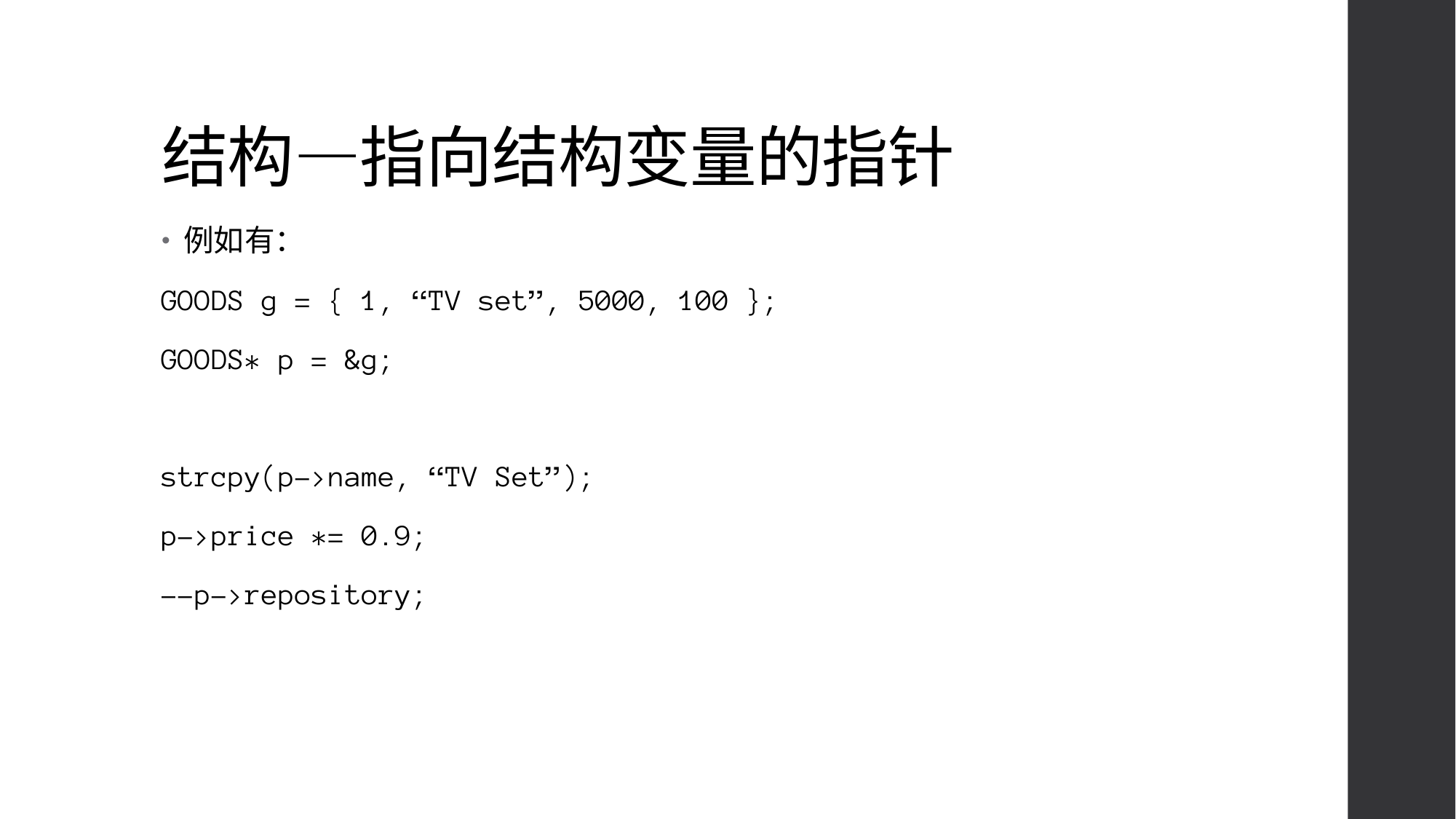

# 结构—指向结构变量的指针
例如有：
GOODS g = { 1, “TV set”, 5000, 100 };
GOODS* p = &g;

strcpy(p->name, “TV Set”);
p->price *= 0.9;
--p->repository;